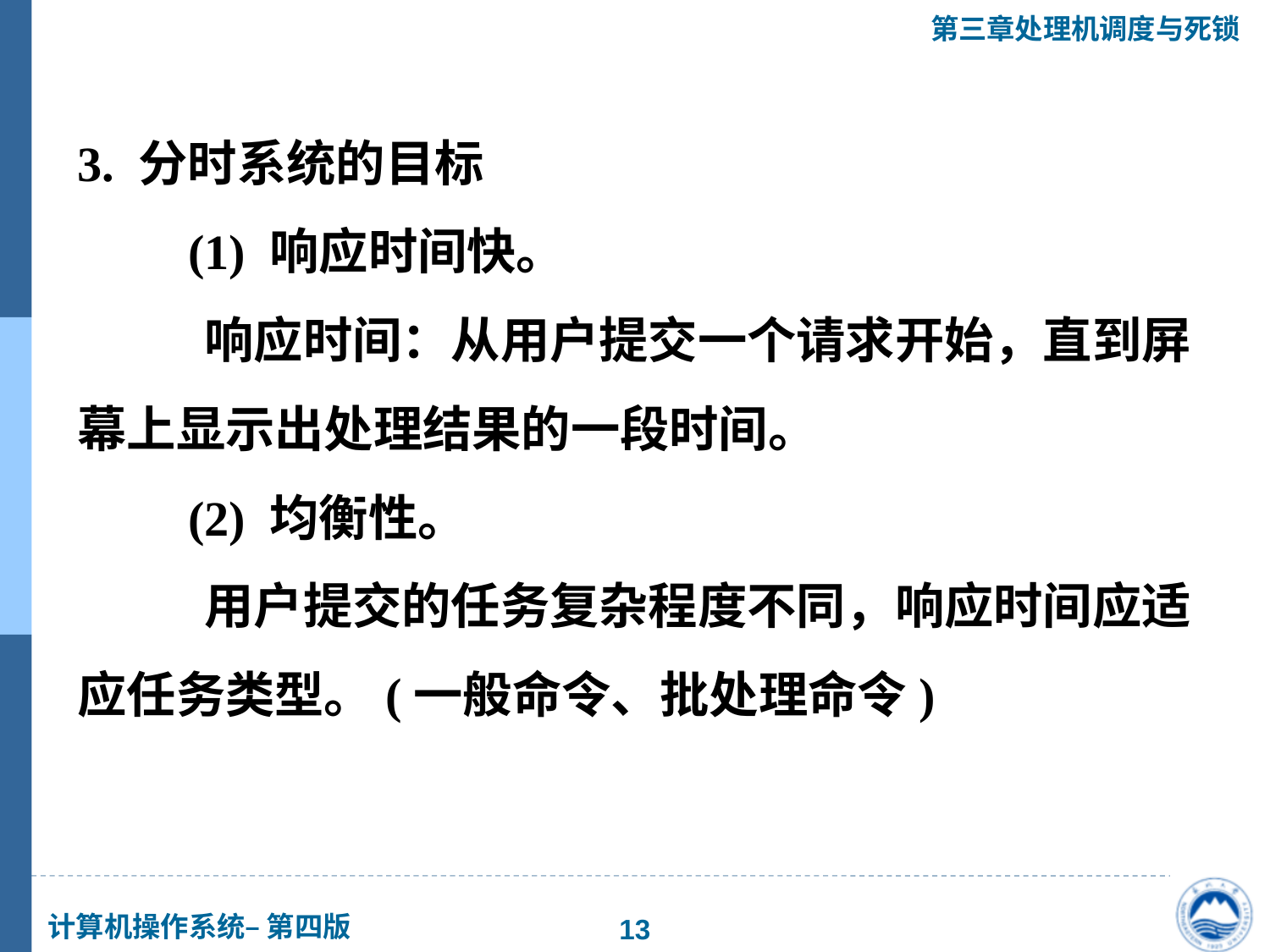

3. 分时系统的目标
　　(1) 响应时间快。
	响应时间：从用户提交一个请求开始，直到屏幕上显示出处理结果的一段时间。
　　(2) 均衡性。
	用户提交的任务复杂程度不同，响应时间应适应任务类型。(一般命令、批处理命令)